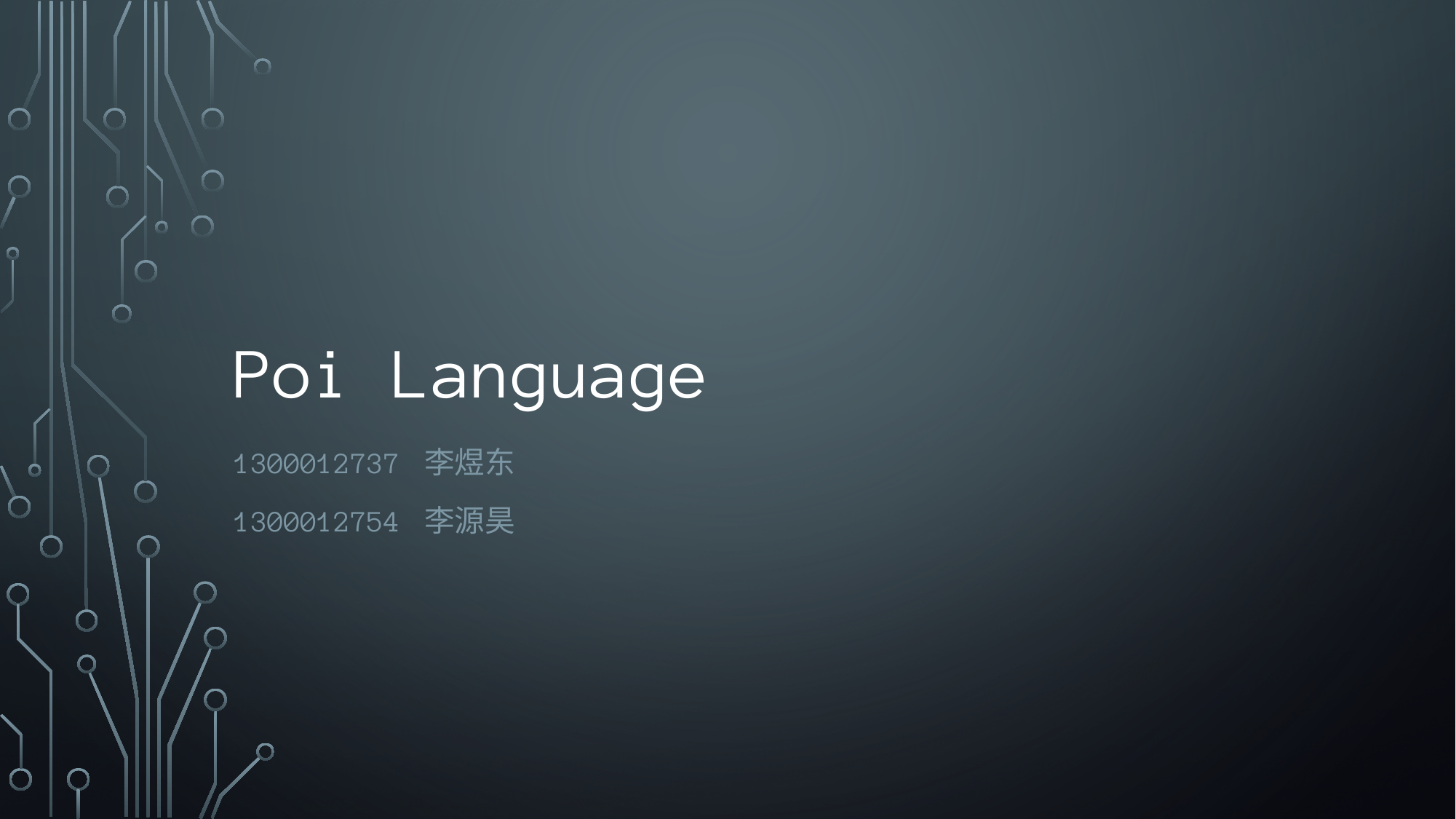

# Poi Language
1300012737 李煜东
1300012754 李源昊